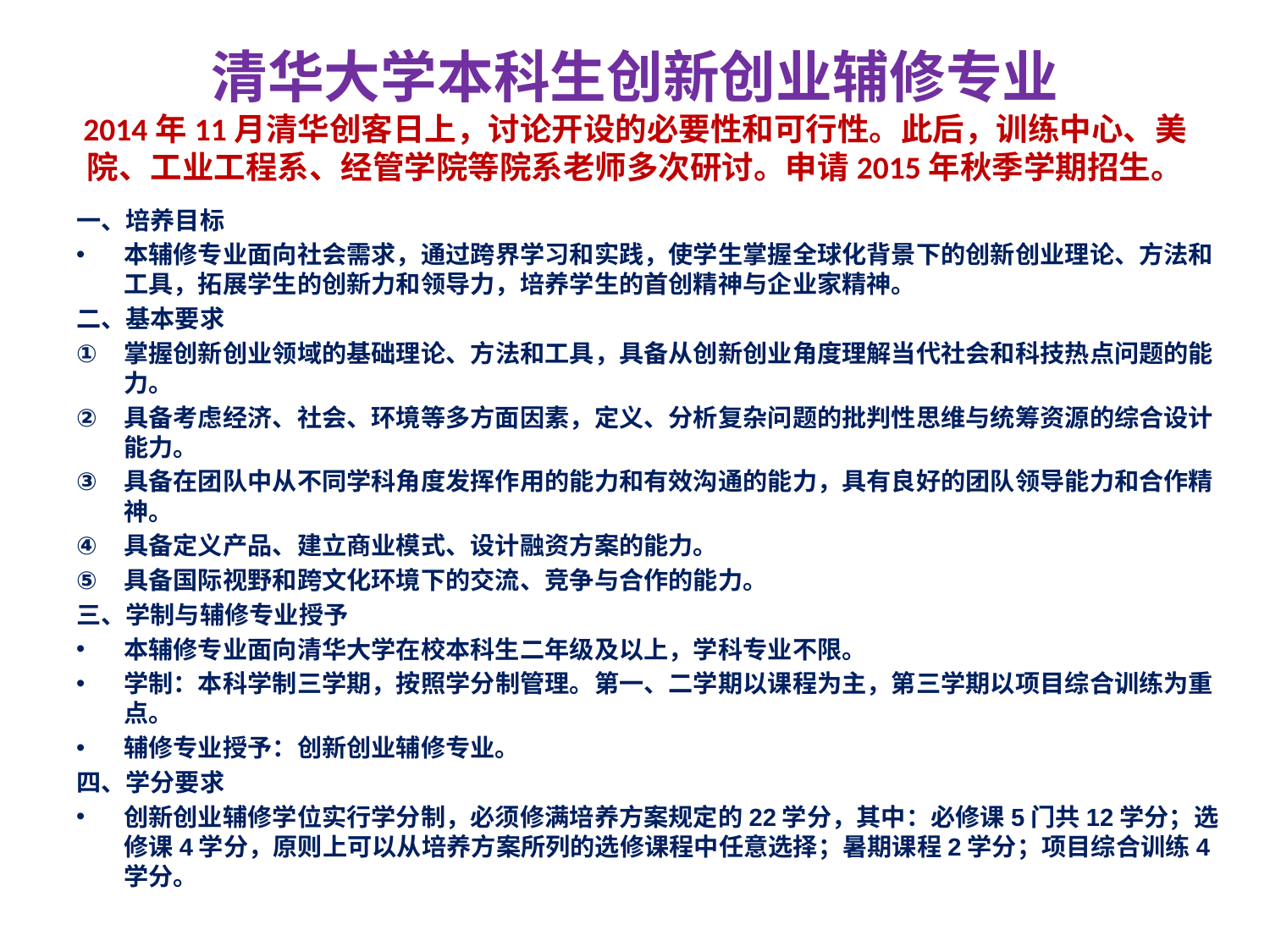

# 清华大学本科生创新创业辅修专业 2014年11月清华创客日上，讨论开设的必要性和可行性。此后，训练中心、美院、工业工程系、经管学院等院系老师多次研讨。申请2015年秋季学期招生。
一、培养目标
本辅修专业面向社会需求，通过跨界学习和实践，使学生掌握全球化背景下的创新创业理论、方法和工具，拓展学生的创新力和领导力，培养学生的首创精神与企业家精神。
二、基本要求
掌握创新创业领域的基础理论、方法和工具，具备从创新创业角度理解当代社会和科技热点问题的能力。
具备考虑经济、社会、环境等多方面因素，定义、分析复杂问题的批判性思维与统筹资源的综合设计能力。
具备在团队中从不同学科角度发挥作用的能力和有效沟通的能力，具有良好的团队领导能力和合作精神。
具备定义产品、建立商业模式、设计融资方案的能力。
具备国际视野和跨文化环境下的交流、竞争与合作的能力。
三、学制与辅修专业授予
本辅修专业面向清华大学在校本科生二年级及以上，学科专业不限。
学制：本科学制三学期，按照学分制管理。第一、二学期以课程为主，第三学期以项目综合训练为重点。
辅修专业授予：创新创业辅修专业。
四、学分要求
创新创业辅修学位实行学分制，必须修满培养方案规定的22学分，其中：必修课5门共12学分；选修课4学分，原则上可以从培养方案所列的选修课程中任意选择；暑期课程2学分；项目综合训练4学分。